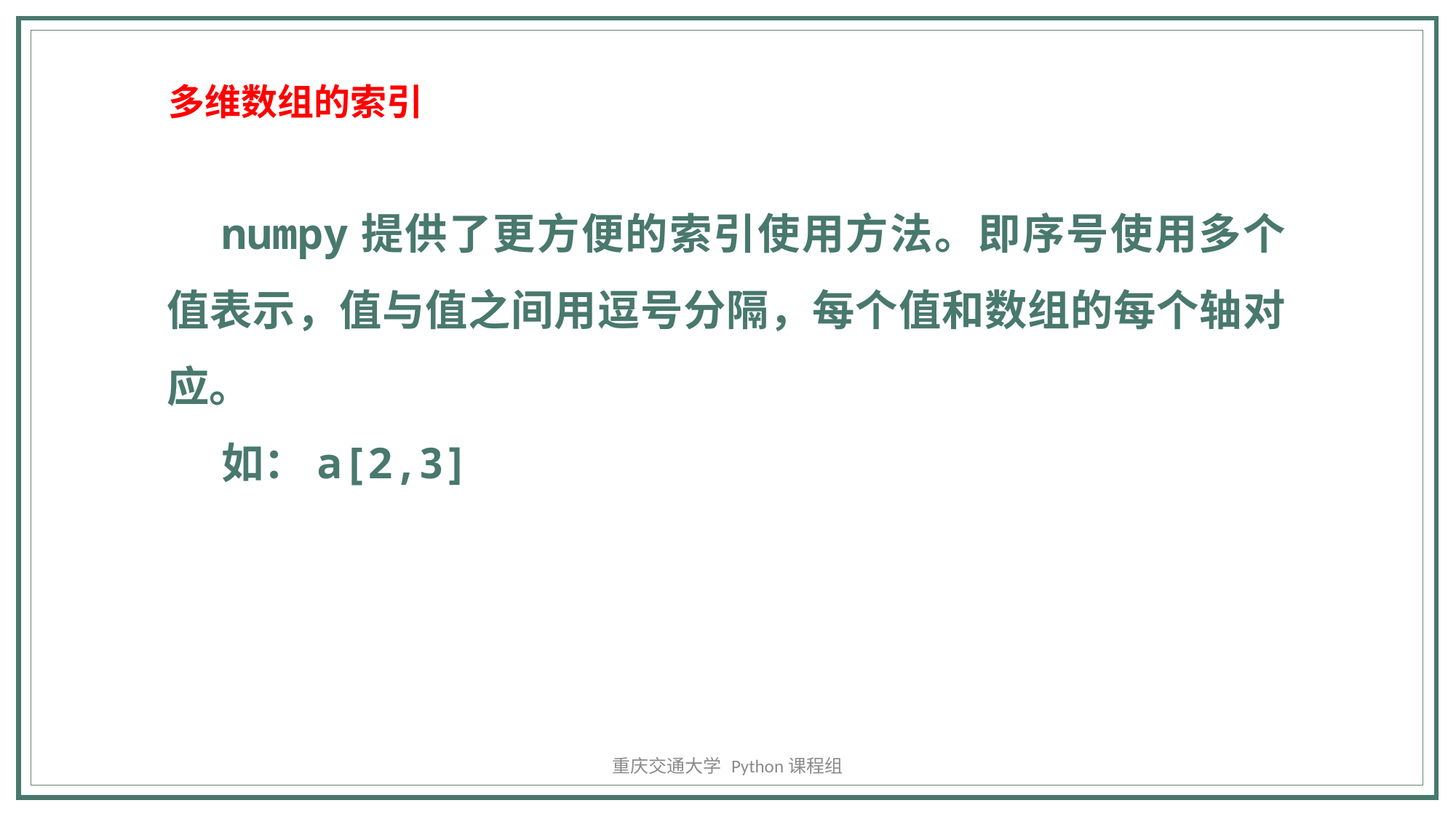

多维数组的索引
numpy提供了更方便的索引使用方法。即序号使用多个值表示，值与值之间用逗号分隔，每个值和数组的每个轴对应。
如：a[2,3]
重庆交通大学 Python课程组